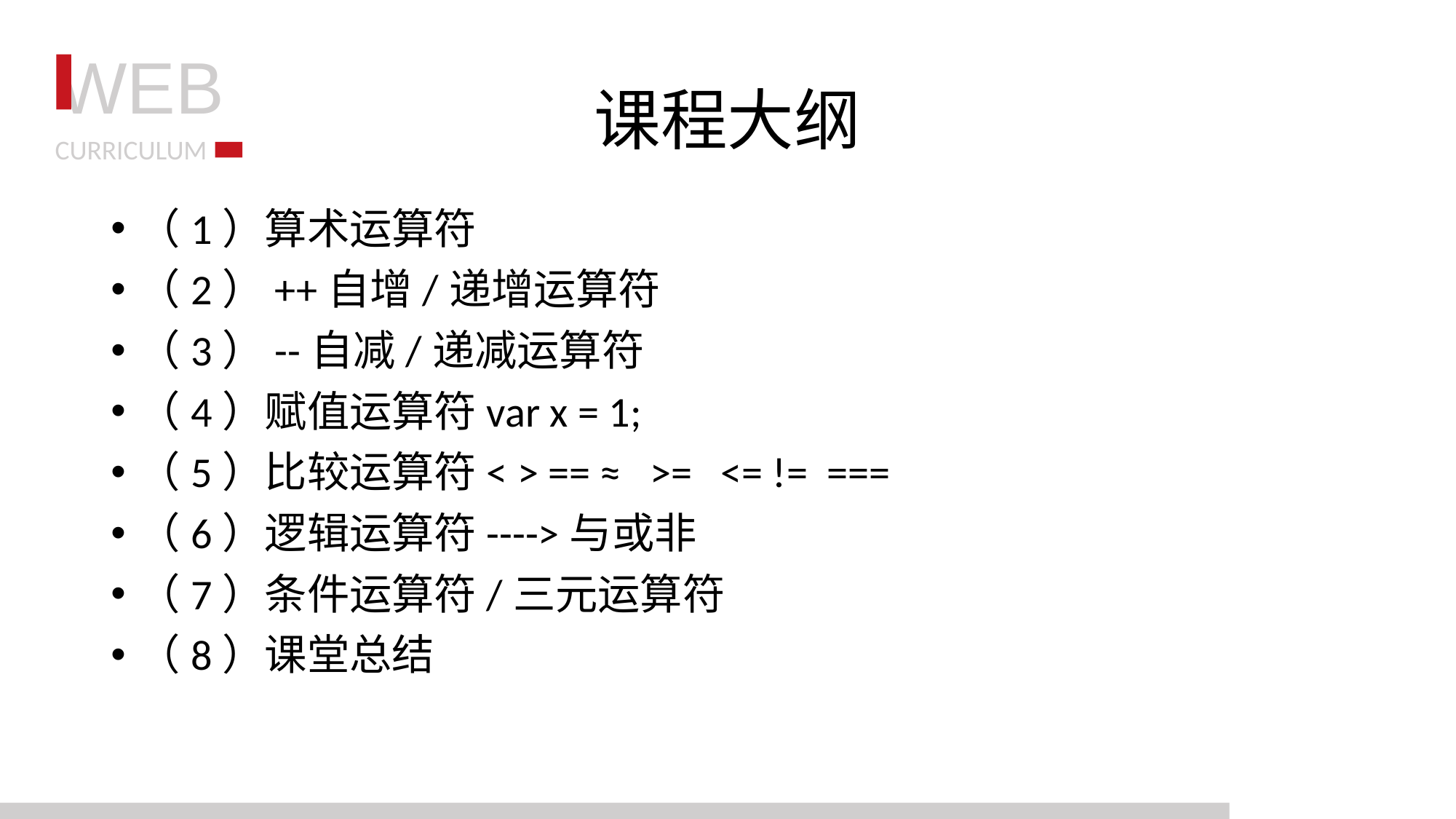

# 课程大纲
（1）算术运算符
（2）++自增/递增运算符
（3）--自减/递减运算符
（4）赋值运算符var x = 1;
（5）比较运算符< > == ≈   >=   <= !=  ===
（6）逻辑运算符---->与或非
（7）条件运算符/三元运算符
（8）课堂总结